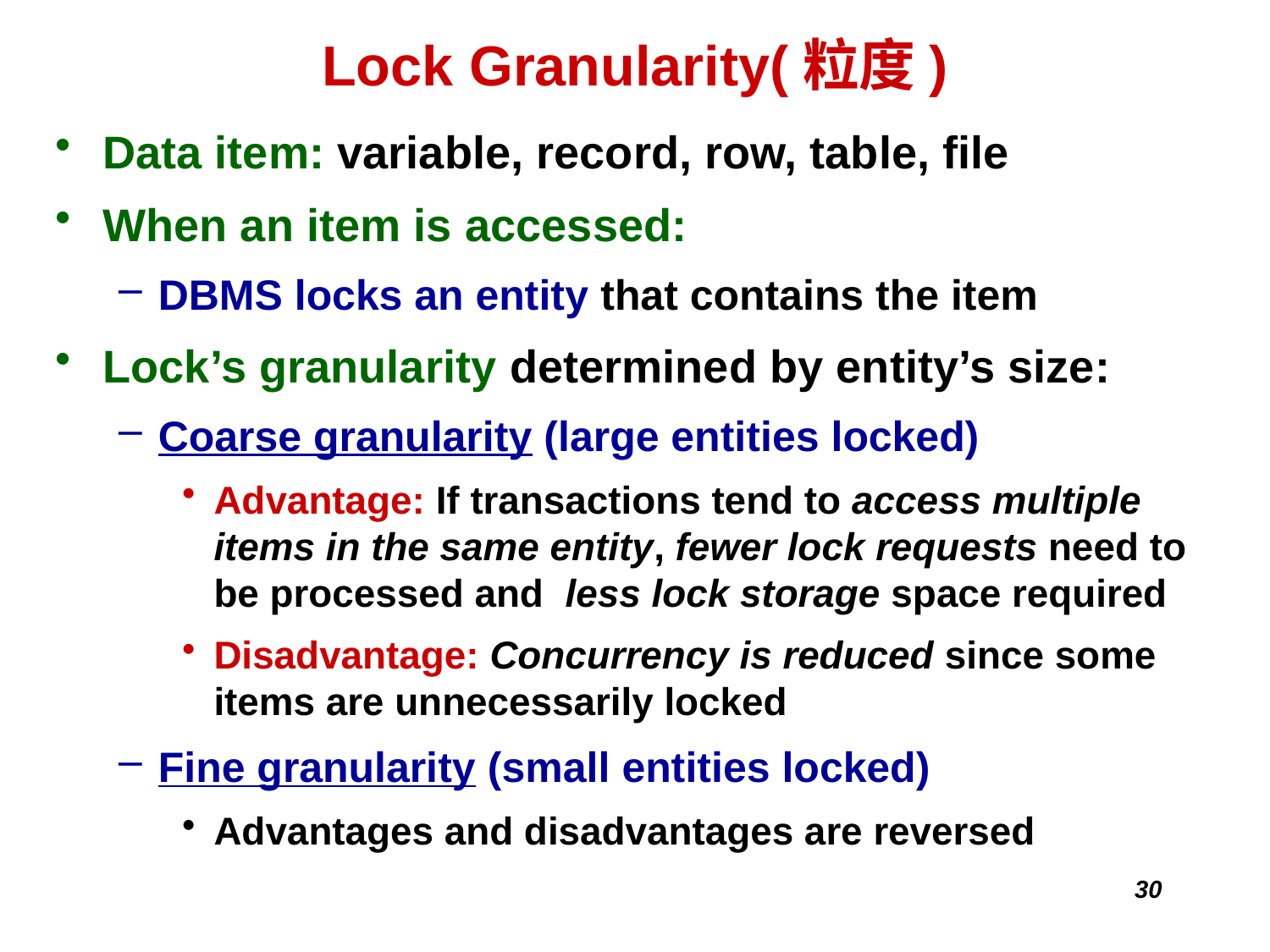

# Lock Granularity(粒度)
Data item: variable, record, row, table, file
When an item is accessed:
DBMS locks an entity that contains the item
Lock’s granularity determined by entity’s size:
Coarse granularity (large entities locked)
Advantage: If transactions tend to access multiple items in the same entity, fewer lock requests need to be processed and  less lock storage space required
Disadvantage: Concurrency is reduced since some items are unnecessarily locked
Fine granularity (small entities locked)
Advantages and disadvantages are reversed
30